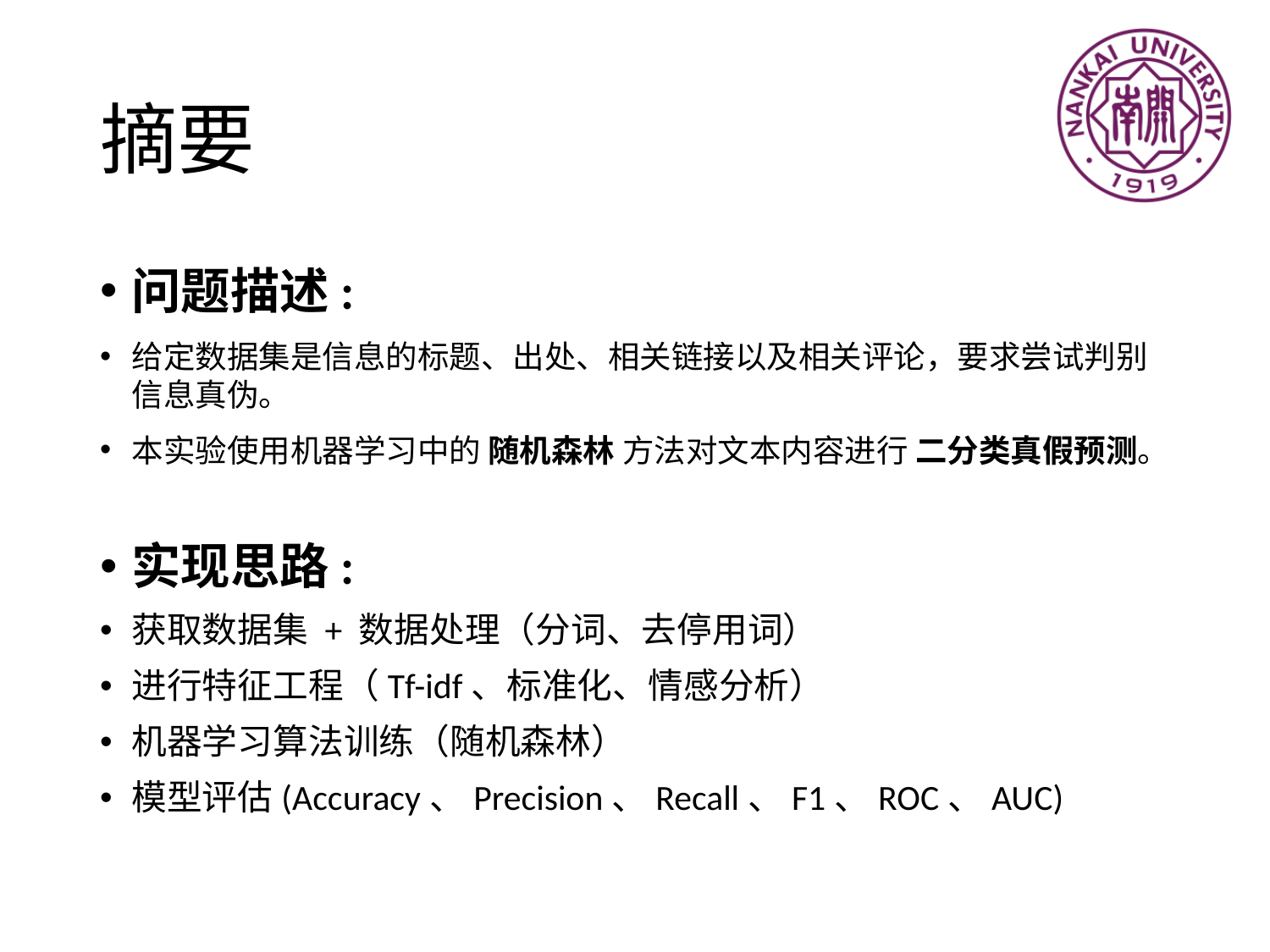

# 摘要
问题描述:
给定数据集是信息的标题、出处、相关链接以及相关评论，要求尝试判别信息真伪。
本实验使用机器学习中的 随机森林 方法对文本内容进行 二分类真假预测。

实现思路:
获取数据集 + 数据处理（分词、去停用词）
进行特征工程（Tf-idf、标准化、情感分析）
机器学习算法训练（随机森林）
模型评估(Accuracy、Precision、Recall、F1、ROC、AUC)
2